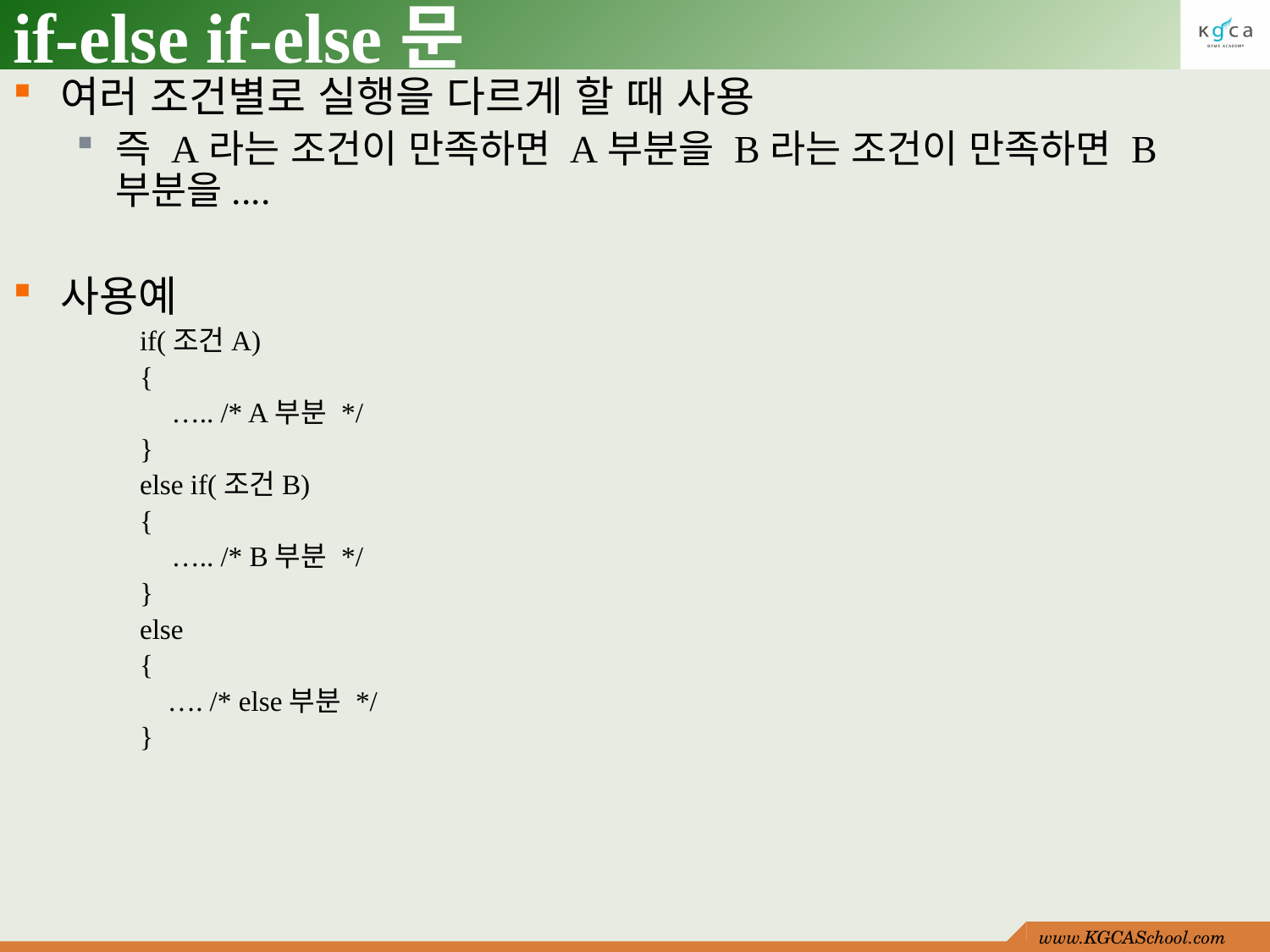

# if-else if-else문
여러 조건별로 실행을 다르게 할 때 사용
즉 A라는 조건이 만족하면 A부분을 B라는 조건이 만족하면 B부분을....

사용예
if(조건A)
{
	….. /* A부분 */
}
else if(조건B)
{
	….. /* B부분 */
}
else
{
    …. /* else부분 */
}